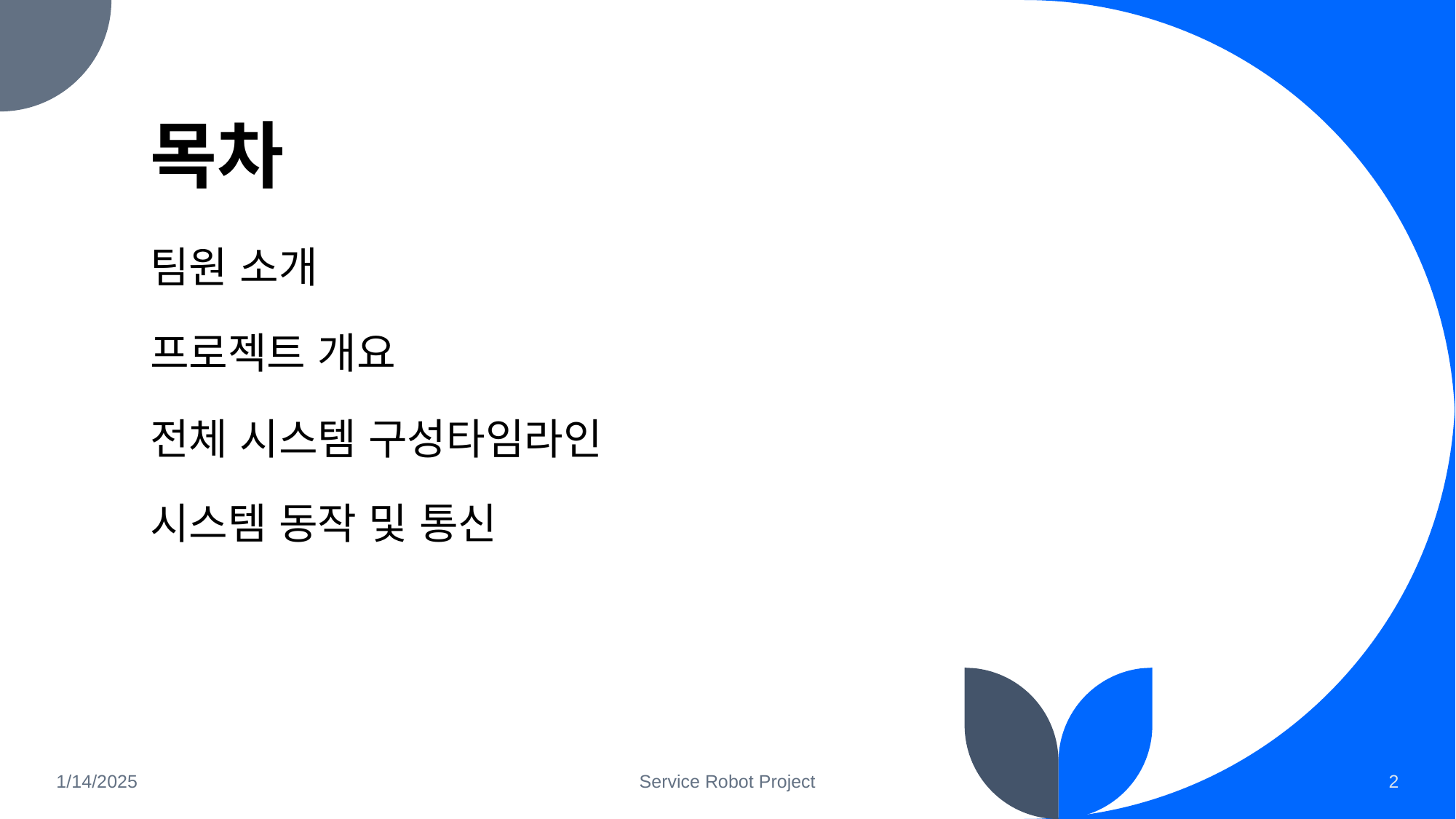

# 목차
팀원 소개

프로젝트 개요

전체 시스템 구성타임라인

시스템 동작 및 통신

1/14/2025
Service Robot Project
2